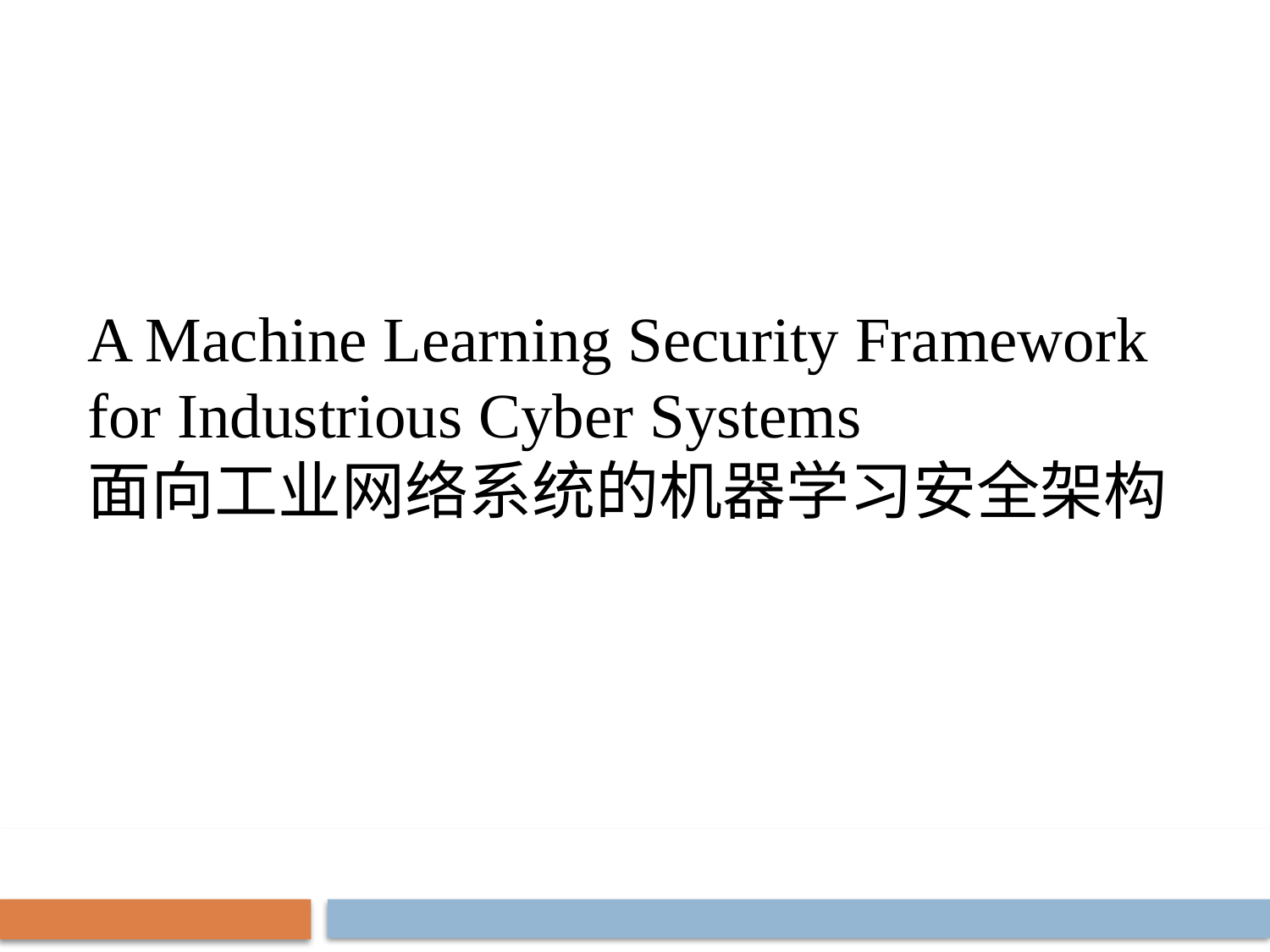

A Machine Learning Security Framework for Industrious Cyber Systems
面向工业网络系统的机器学习安全架构